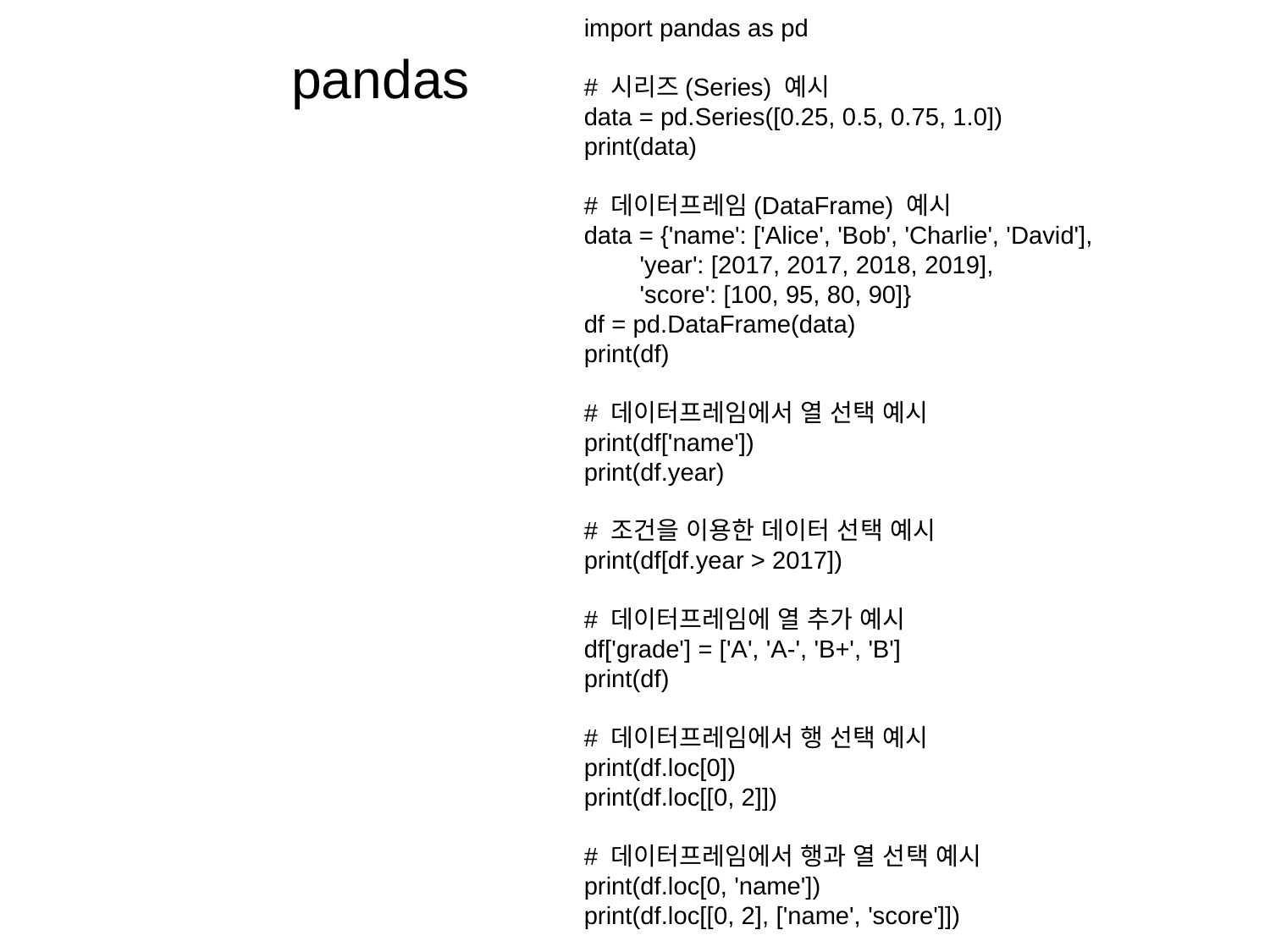

import pandas as pd

# 시리즈(Series) 예시
data = pd.Series([0.25, 0.5, 0.75, 1.0])
print(data)

# 데이터프레임(DataFrame) 예시
data = {'name': ['Alice', 'Bob', 'Charlie', 'David'],
        'year': [2017, 2017, 2018, 2019],
        'score': [100, 95, 80, 90]}
df = pd.DataFrame(data)
print(df)

# 데이터프레임에서 열 선택 예시
print(df['name'])
print(df.year)

# 조건을 이용한 데이터 선택 예시
print(df[df.year > 2017])

# 데이터프레임에 열 추가 예시
df['grade'] = ['A', 'A-', 'B+', 'B']
print(df)

# 데이터프레임에서 행 선택 예시
print(df.loc[0])
print(df.loc[[0, 2]])

# 데이터프레임에서 행과 열 선택 예시
print(df.loc[0, 'name'])
print(df.loc[[0, 2], ['name', 'score']])
# pandas